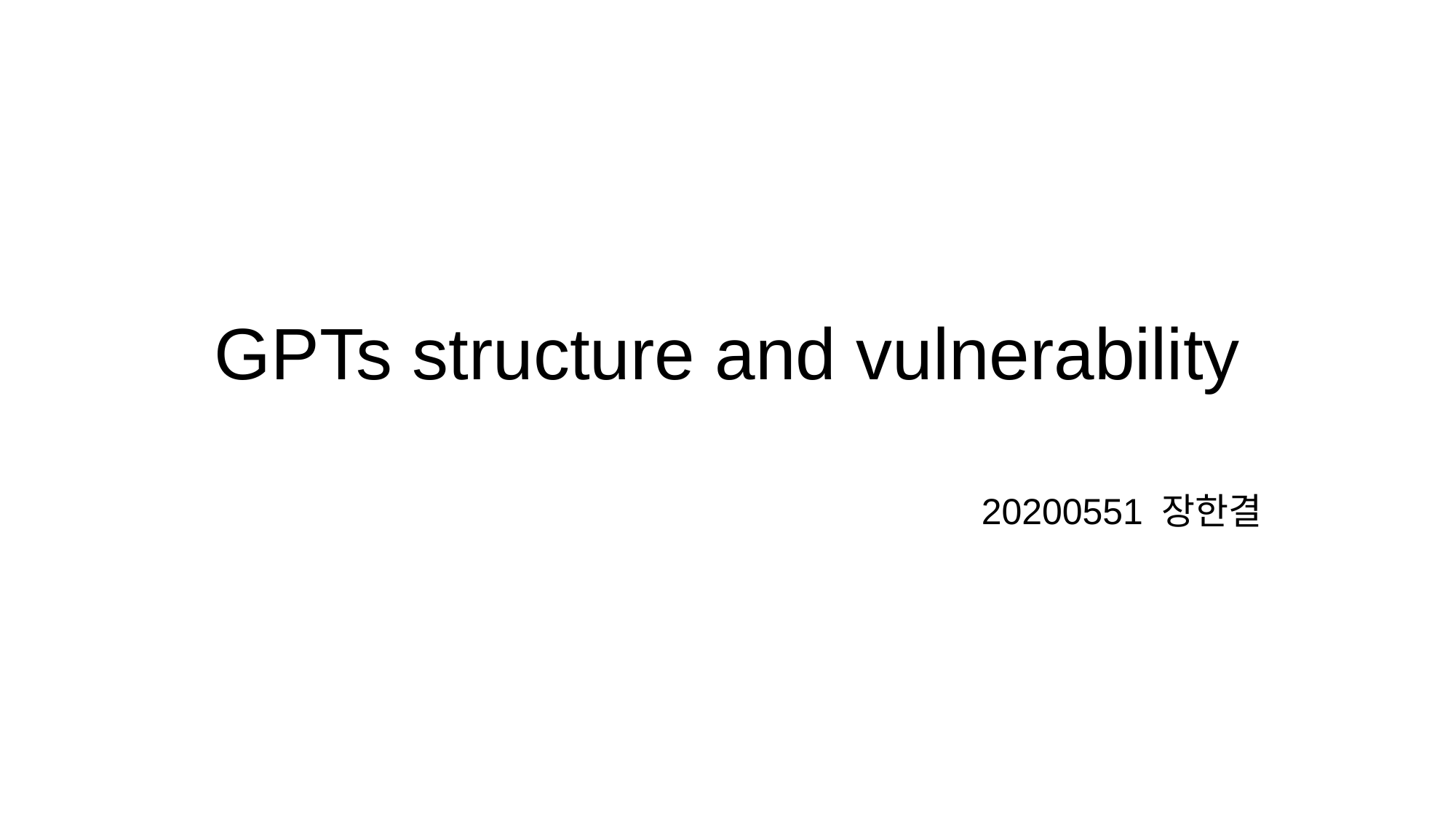

# GPTs structure and vulnerability
20200551 장한결